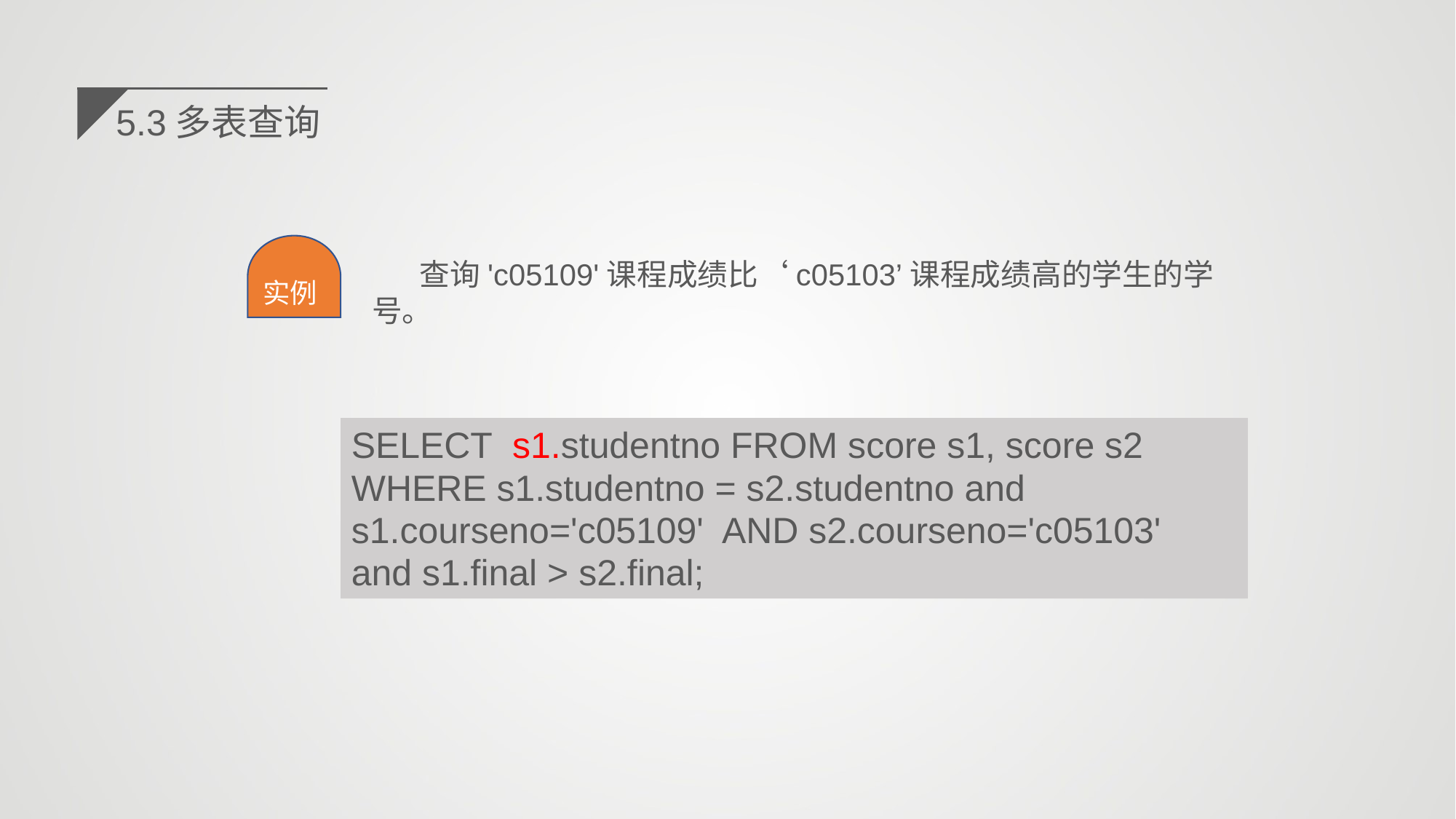

5.3多表查询

      查询'c05109'课程成绩比‘c05103’课程成绩高的学生的学号。
实例
SELECT  s1.studentno FROM score s1, score s2
WHERE s1.studentno = s2.studentno and s1.courseno='c05109'  AND s2.courseno='c05103'
and s1.final > s2.final;